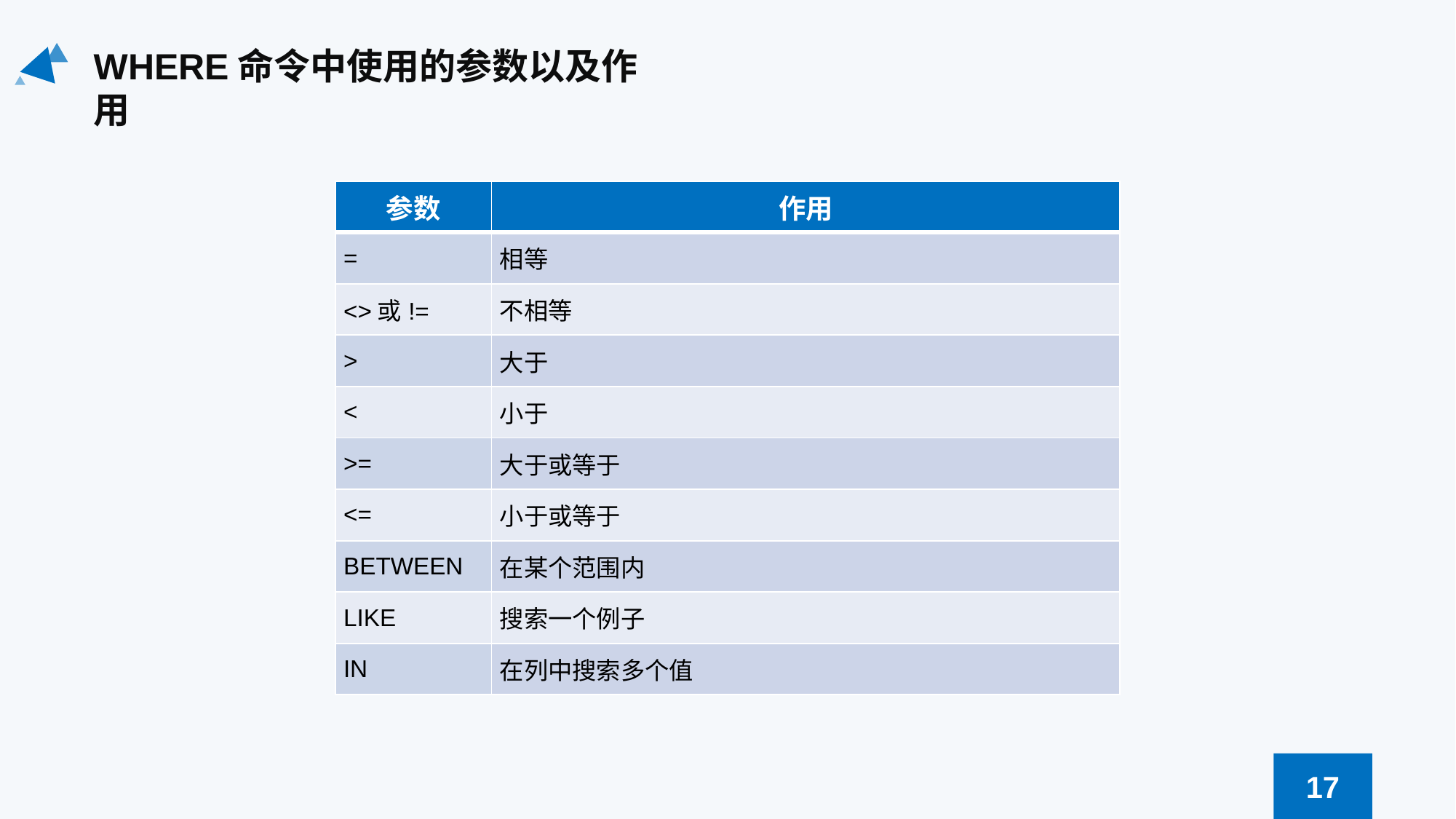

WHERE命令中使用的参数以及作用

| 参数 | 作用 |
| --- | --- |
| = | 相等 |
| <>或!= | 不相等 |
| > | 大于 |
| < | 小于 |
| >= | 大于或等于 |
| <= | 小于或等于 |
| BETWEEN | 在某个范围内 |
| LIKE | 搜索一个例子 |
| IN | 在列中搜索多个值 |

17